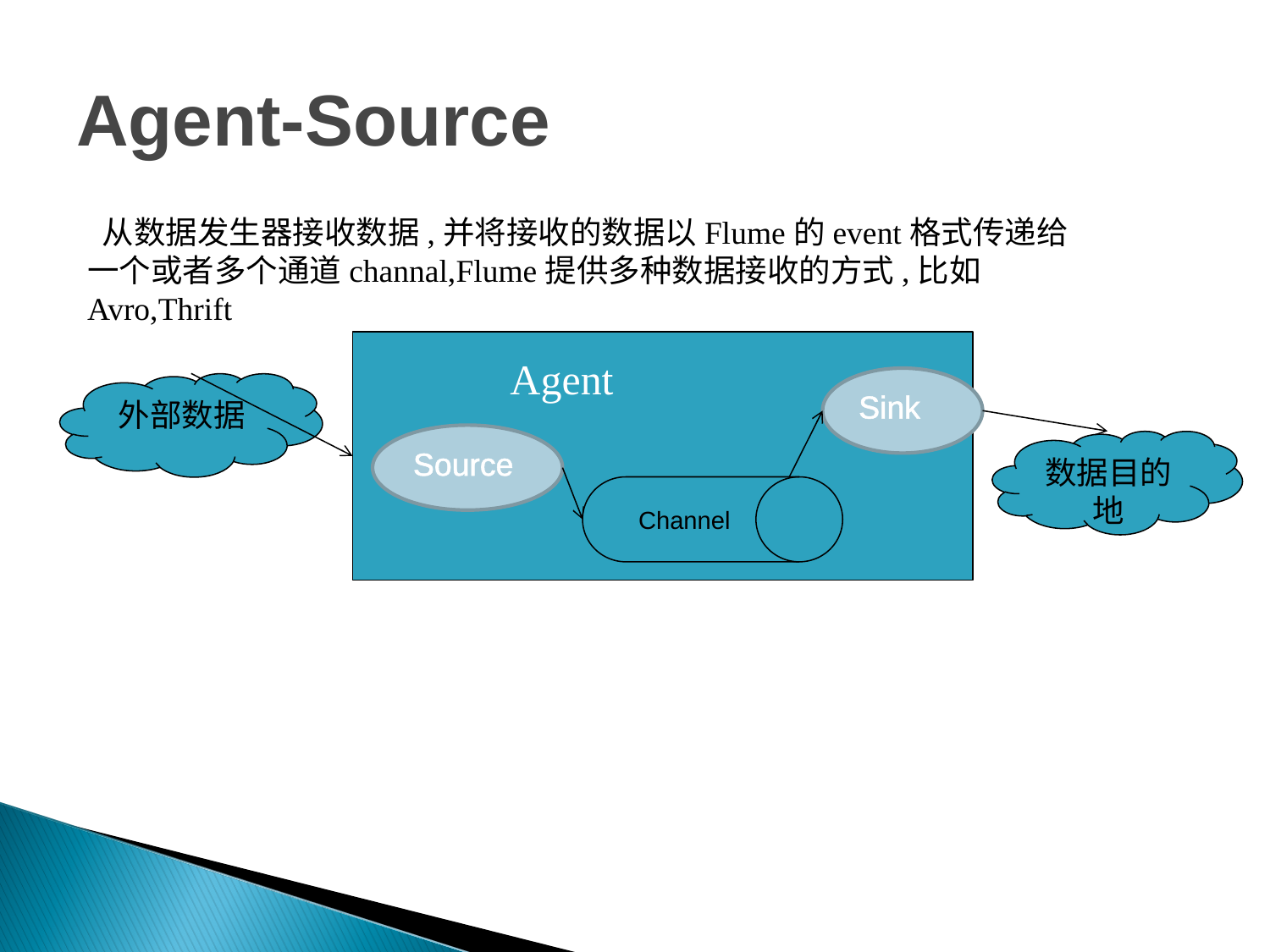

# Agent-Source
 从数据发生器接收数据,并将接收的数据以Flume的event格式传递给一个或者多个通道channal,Flume提供多种数据接收的方式,比如Avro,Thrift

Agent
Sink
外部数据
Source
数据目的地
Channel